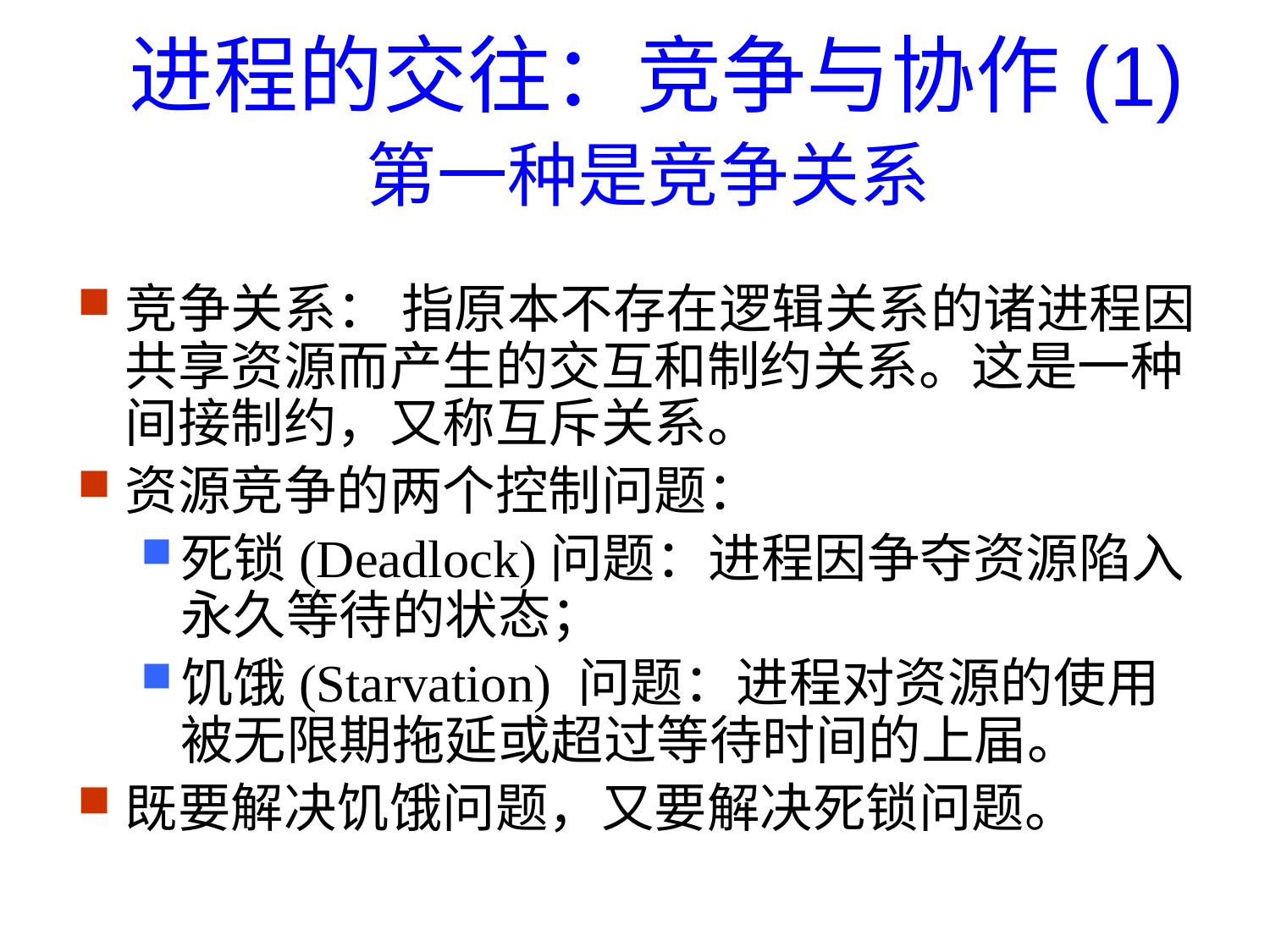

进程的交往：竞争与协作(1)
第一种是竞争关系
竞争关系： 指原本不存在逻辑关系的诸进程因共享资源而产生的交互和制约关系。这是一种间接制约，又称互斥关系。
资源竞争的两个控制问题：
死锁(Deadlock)问题：进程因争夺资源陷入永久等待的状态；
饥饿(Starvation) 问题：进程对资源的使用被无限期拖延或超过等待时间的上届。
既要解决饥饿问题，又要解决死锁问题。